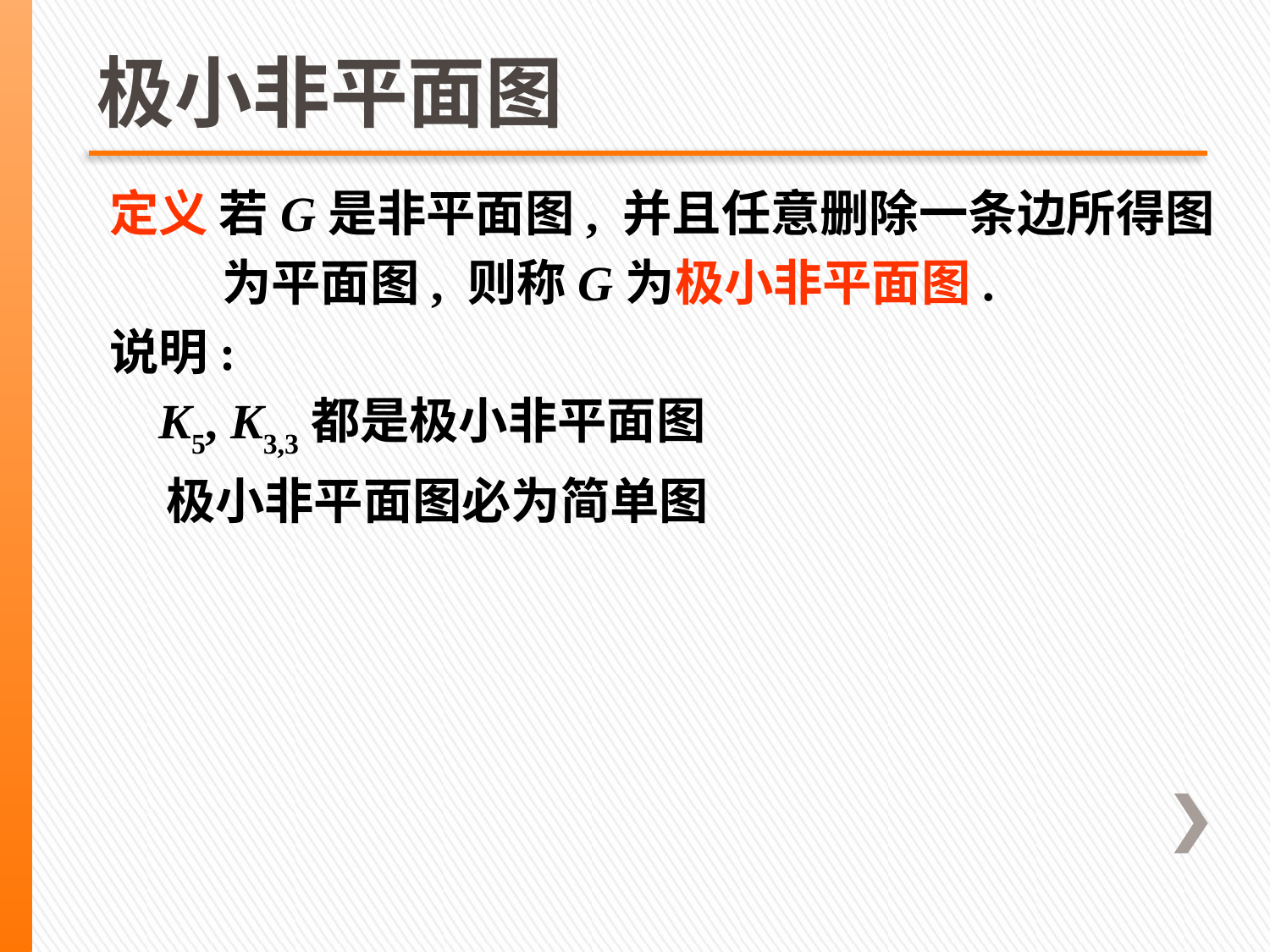

# 极小非平面图
定义 若G是非平面图, 并且任意删除一条边所得图
         为平面图, 则称G为极小非平面图.
说明:
    K5, K3,3都是极小非平面图
    极小非平面图必为简单图